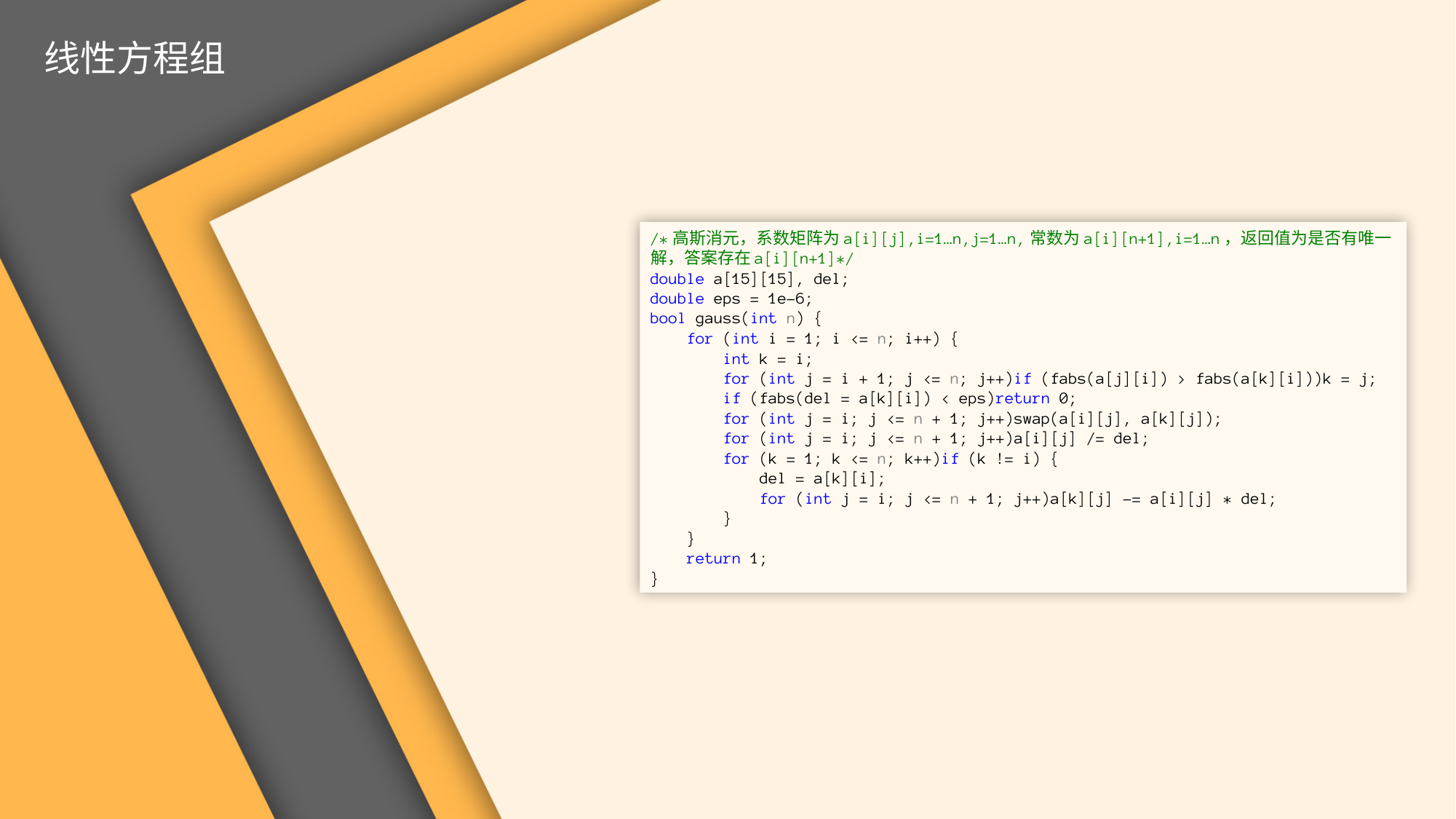

线性方程组
/*高斯消元，系数矩阵为a[i][j],i=1…n,j=1…n,常数为a[i][n+1],i=1…n，返回值为是否有唯一解，答案存在a[i][n+1]*/
double a[15][15], del;
double eps = 1e-6;
bool gauss(int n) {
    for (int i = 1; i <= n; i++) {
        int k = i;
        for (int j = i + 1; j <= n; j++)if (fabs(a[j][i]) > fabs(a[k][i]))k = j;
        if (fabs(del = a[k][i]) < eps)return 0;
        for (int j = i; j <= n + 1; j++)swap(a[i][j], a[k][j]);
        for (int j = i; j <= n + 1; j++)a[i][j] /= del;
        for (k = 1; k <= n; k++)if (k != i) {
            del = a[k][i];
            for (int j = i; j <= n + 1; j++)a[k][j] -= a[i][j] * del;
        }
    }
    return 1;
}